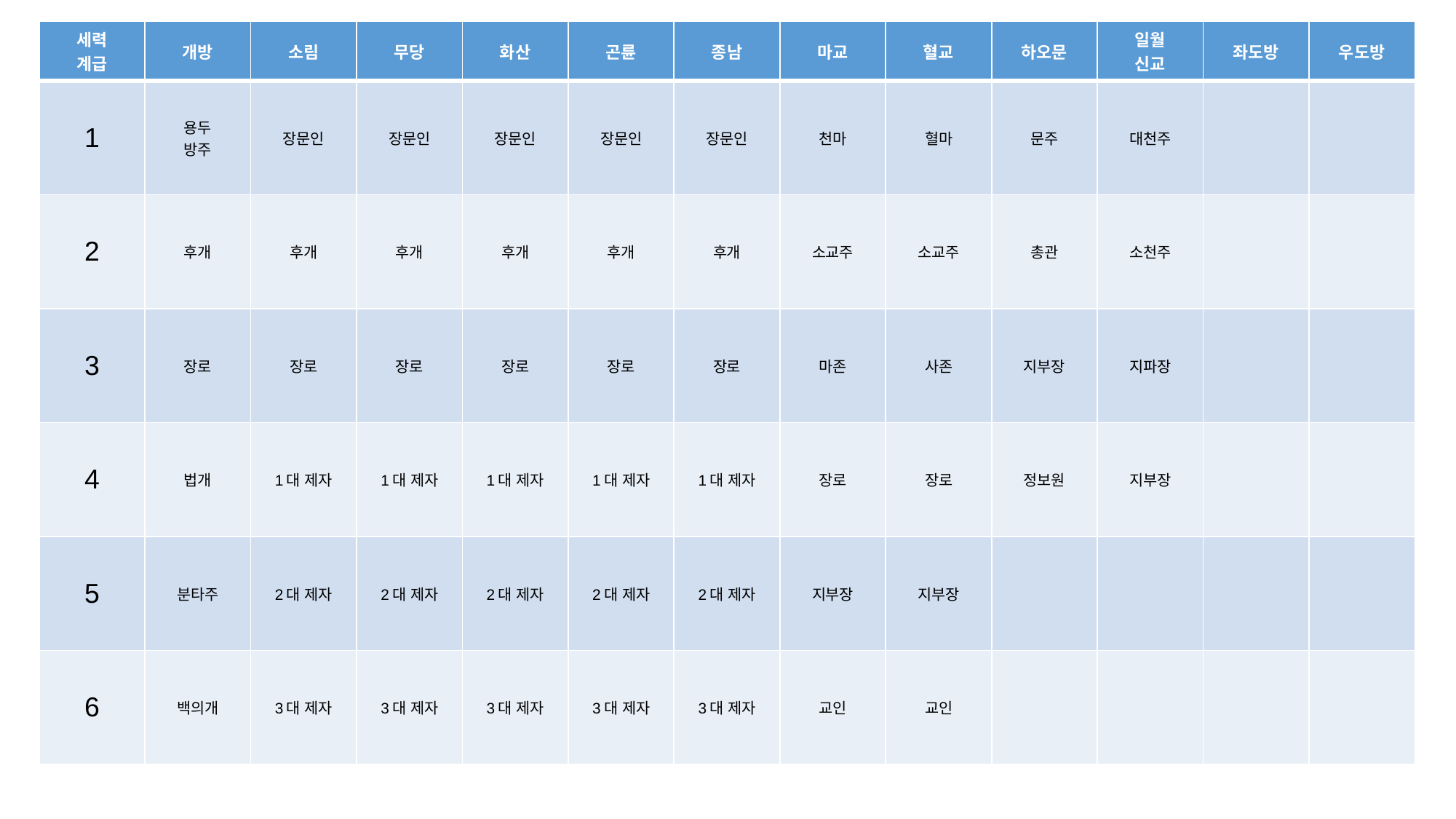

| 세력 계급 | 개방 | 소림 | 무당 | 화산 | 곤륜 | 종남 | 마교 | 혈교 | 하오문 | 일월 신교 | 좌도방 | 우도방 |
| --- | --- | --- | --- | --- | --- | --- | --- | --- | --- | --- | --- | --- |
| 1 | 용두 방주 | 장문인 | 장문인 | 장문인 | 장문인 | 장문인 | 천마 | 혈마 | 문주 | 대천주 |  |  |
| 2 | 후개 | 후개 | 후개 | 후개 | 후개 | 후개 | 소교주 | 소교주 | 총관 | 소천주 |  |  |
| 3 | 장로 | 장로 | 장로 | 장로 | 장로 | 장로 | 마존 | 사존 | 지부장 | 지파장 |  |  |
| 4 | 법개 | 1대 제자 | 1대 제자 | 1대 제자 | 1대 제자 | 1대 제자 | 장로 | 장로 | 정보원 | 지부장 |  |  |
| 5 | 분타주 | 2대 제자 | 2대 제자 | 2대 제자 | 2대 제자 | 2대 제자 | 지부장 | 지부장 |  |  |  |  |
| 6 | 백의개 | 3대 제자 | 3대 제자 | 3대 제자 | 3대 제자 | 3대 제자 | 교인 | 교인 |  |  |  |  |